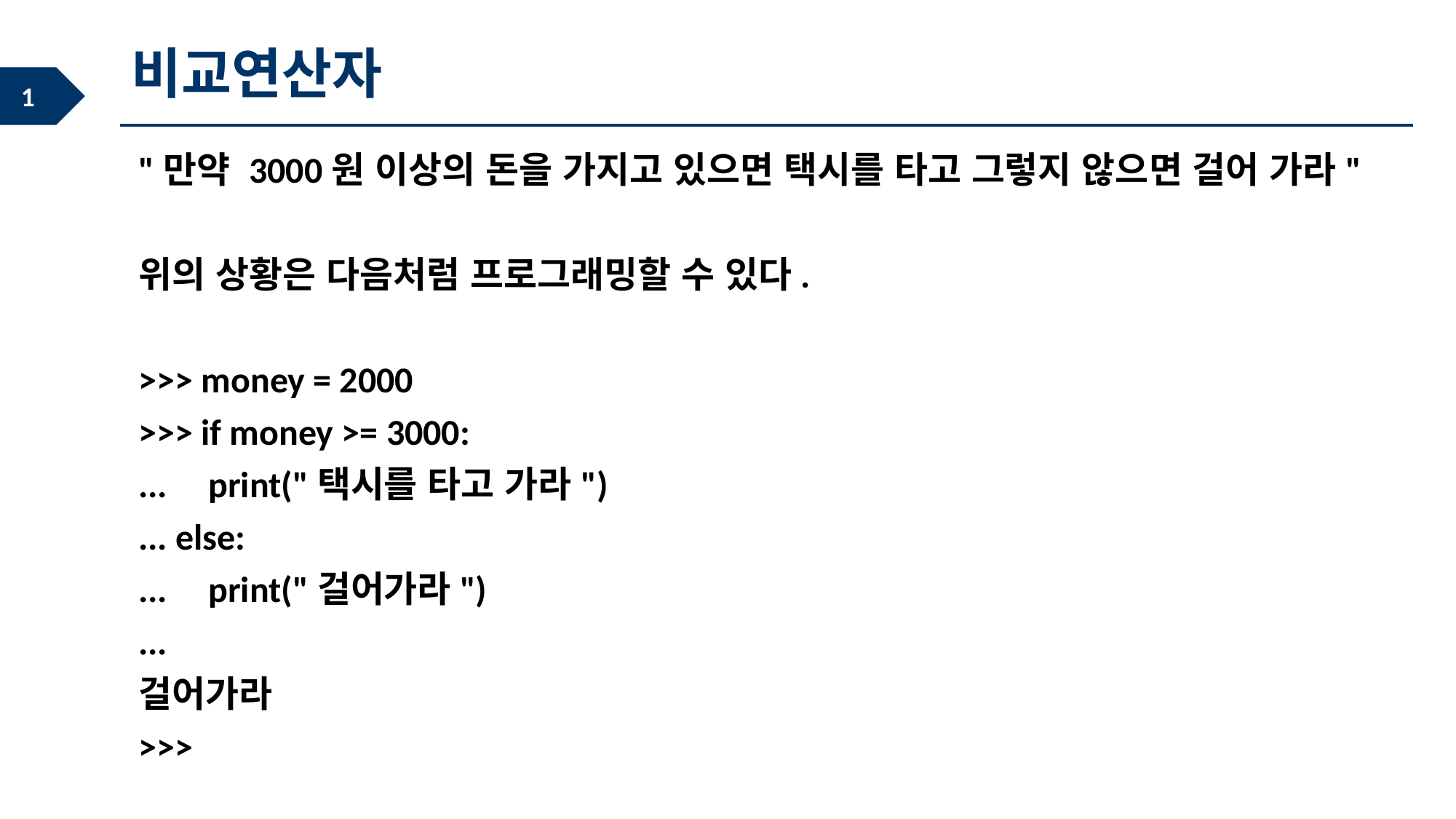

비교연산자
"만약 3000원 이상의 돈을 가지고 있으면 택시를 타고 그렇지 않으면 걸어 가라"

위의 상황은 다음처럼 프로그래밍할 수 있다.

>>> money = 2000
>>> if money >= 3000:
...     print("택시를 타고 가라")
... else:
...     print("걸어가라")
...
걸어가라
>>>